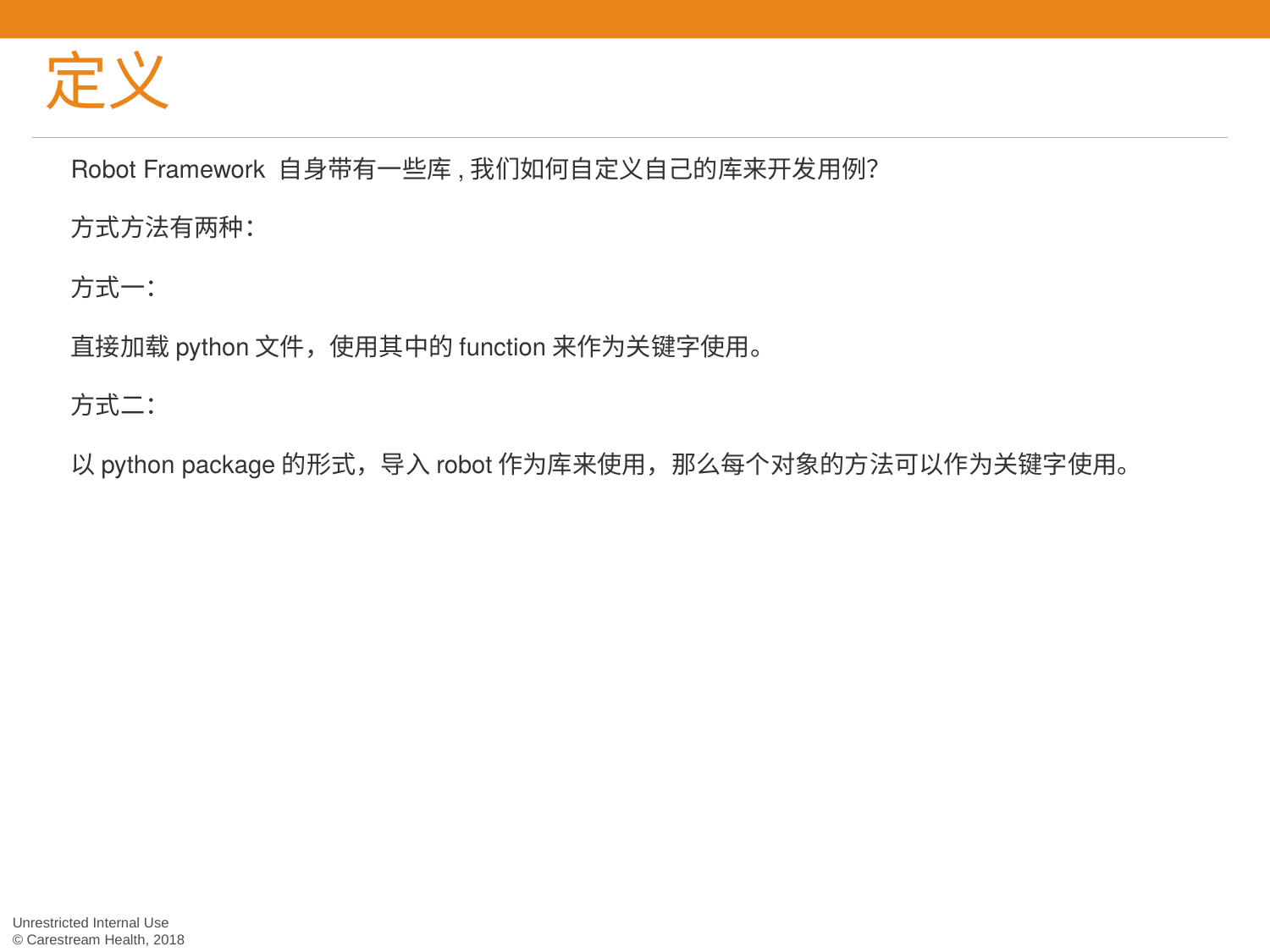

# 定义
Robot Framework 自身带有一些库,我们如何自定义自己的库来开发用例？

方式方法有两种：

方式一：

直接加载python文件，使用其中的function来作为关键字使用。

方式二：

以python package的形式，导入robot作为库来使用，那么每个对象的方法可以作为关键字使用。

Unrestricted Internal Use
© Carestream Health, 2018